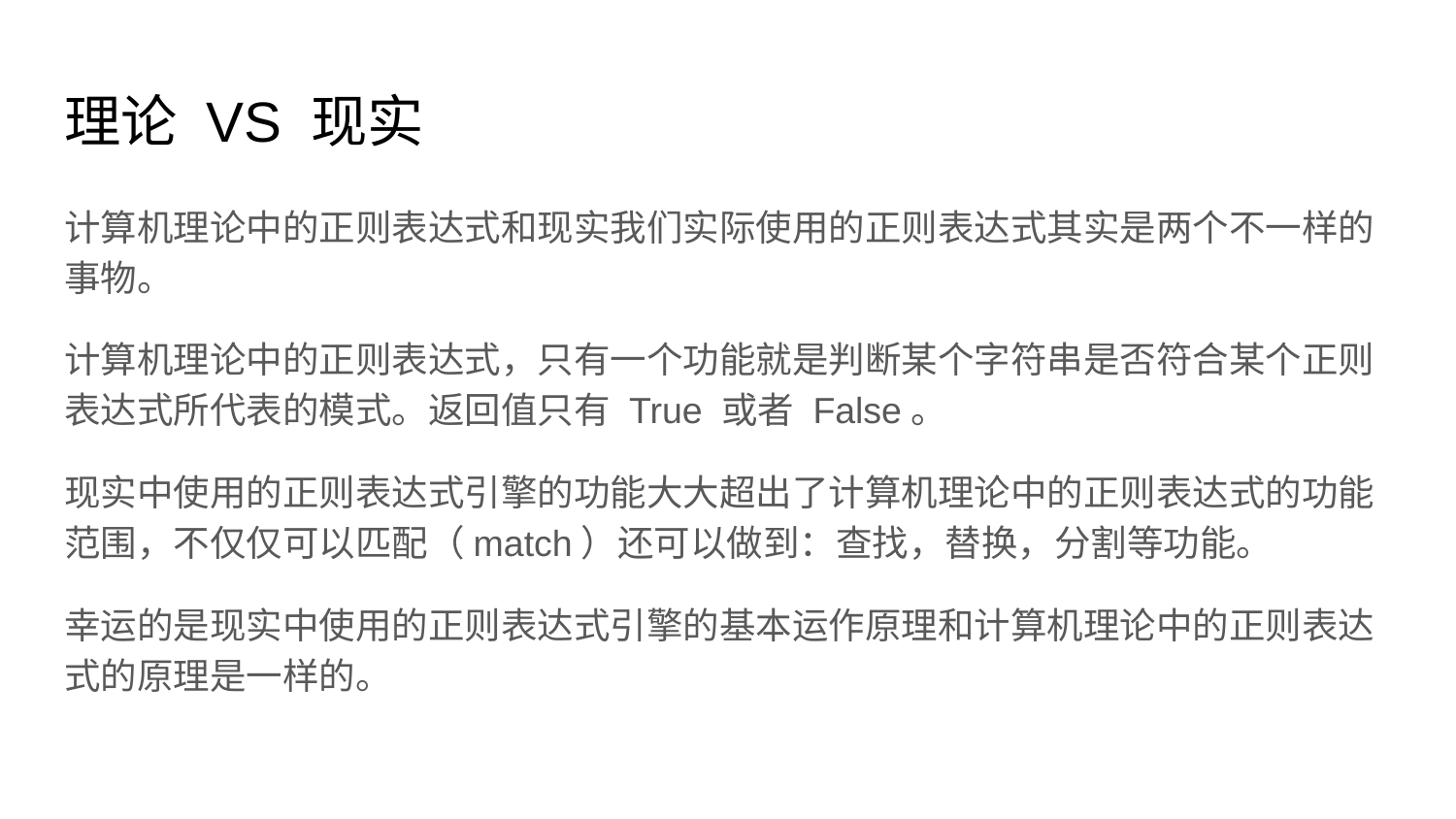

# 理论 VS 现实
计算机理论中的正则表达式和现实我们实际使用的正则表达式其实是两个不一样的事物。
计算机理论中的正则表达式，只有一个功能就是判断某个字符串是否符合某个正则表达式所代表的模式。返回值只有 True 或者 False。
现实中使用的正则表达式引擎的功能大大超出了计算机理论中的正则表达式的功能范围，不仅仅可以匹配（match）还可以做到：查找，替换，分割等功能。
幸运的是现实中使用的正则表达式引擎的基本运作原理和计算机理论中的正则表达式的原理是一样的。